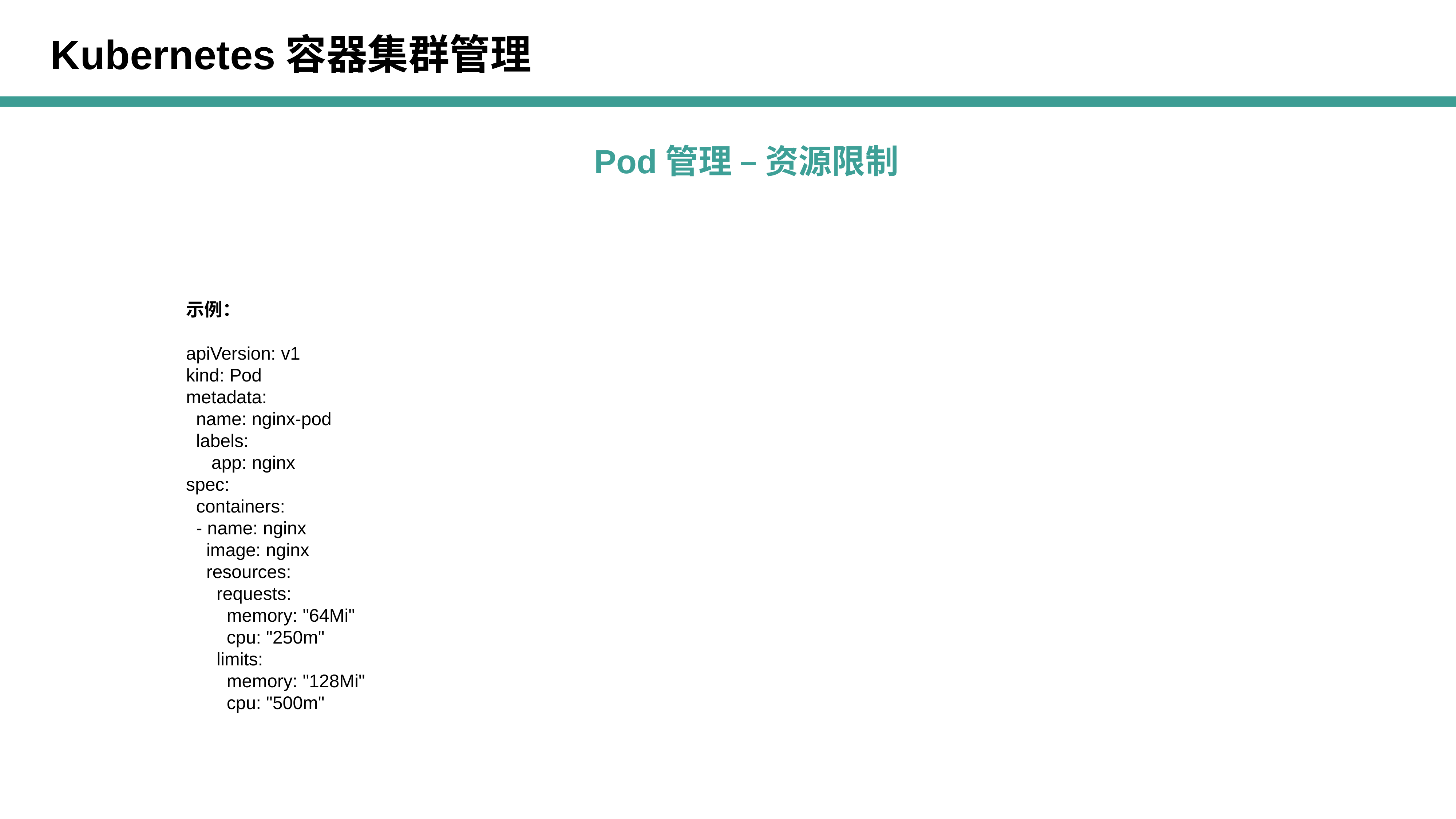

Kubernetes容器集群管理

Pod管理 – 资源限制
示例：

apiVersion: v1
kind: Pod
metadata:
  name: nginx-pod
  labels:
     app: nginx
spec:
  containers:
  - name: nginx
    image: nginx
    resources:
      requests:
        memory: "64Mi"
        cpu: "250m"
      limits:
        memory: "128Mi"
        cpu: "500m"